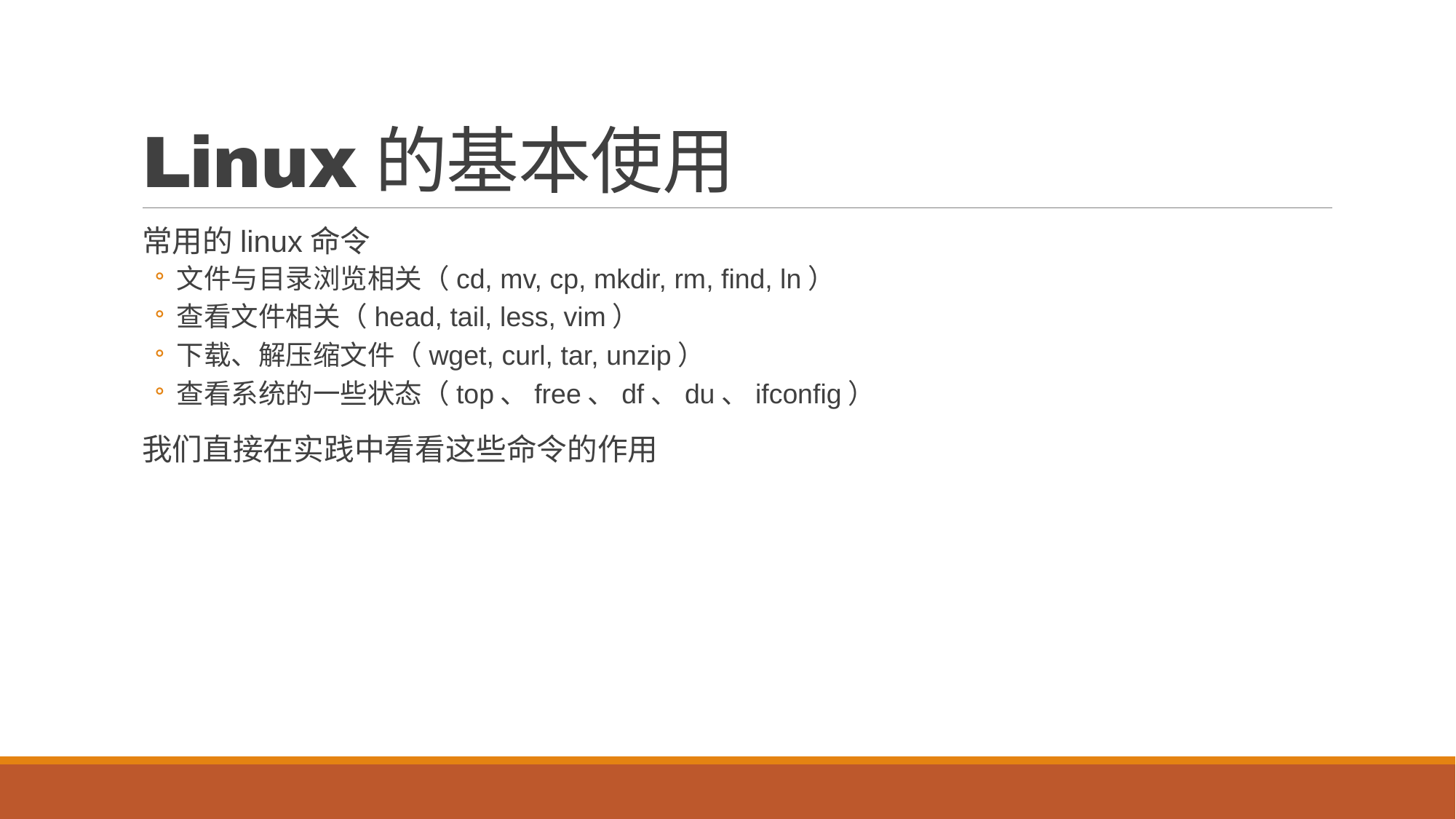

# Linux的基本使用
常用的linux命令
文件与目录浏览相关（cd, mv, cp, mkdir, rm, find, ln）
查看文件相关（head, tail, less, vim）
下载、解压缩文件（wget, curl, tar, unzip）
查看系统的一些状态（top、free、df、du、ifconfig）
我们直接在实践中看看这些命令的作用